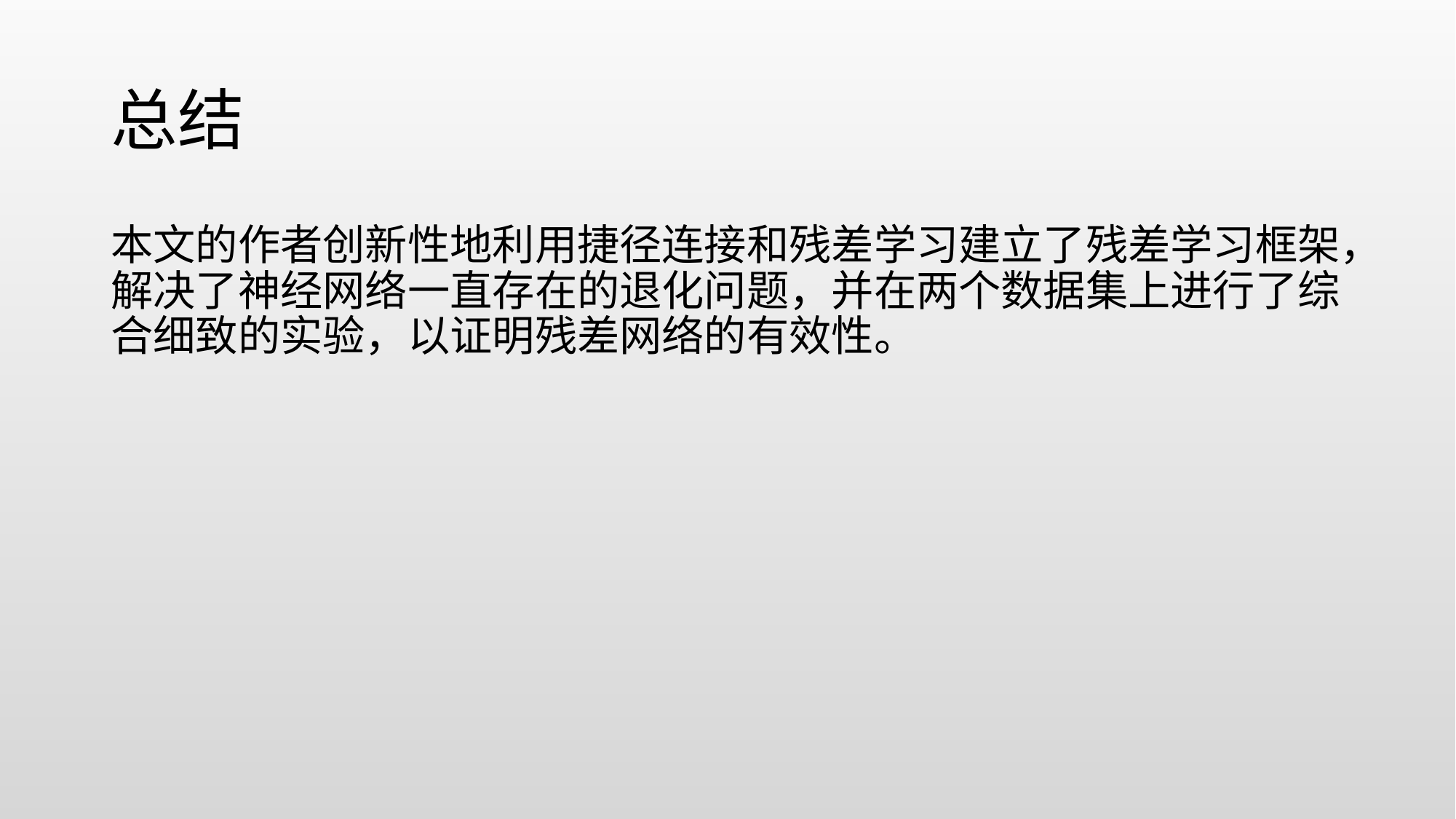

# 总结
本文的作者创新性地利用捷径连接和残差学习建立了残差学习框架，解决了神经网络一直存在的退化问题，并在两个数据集上进行了综合细致的实验，以证明残差网络的有效性。